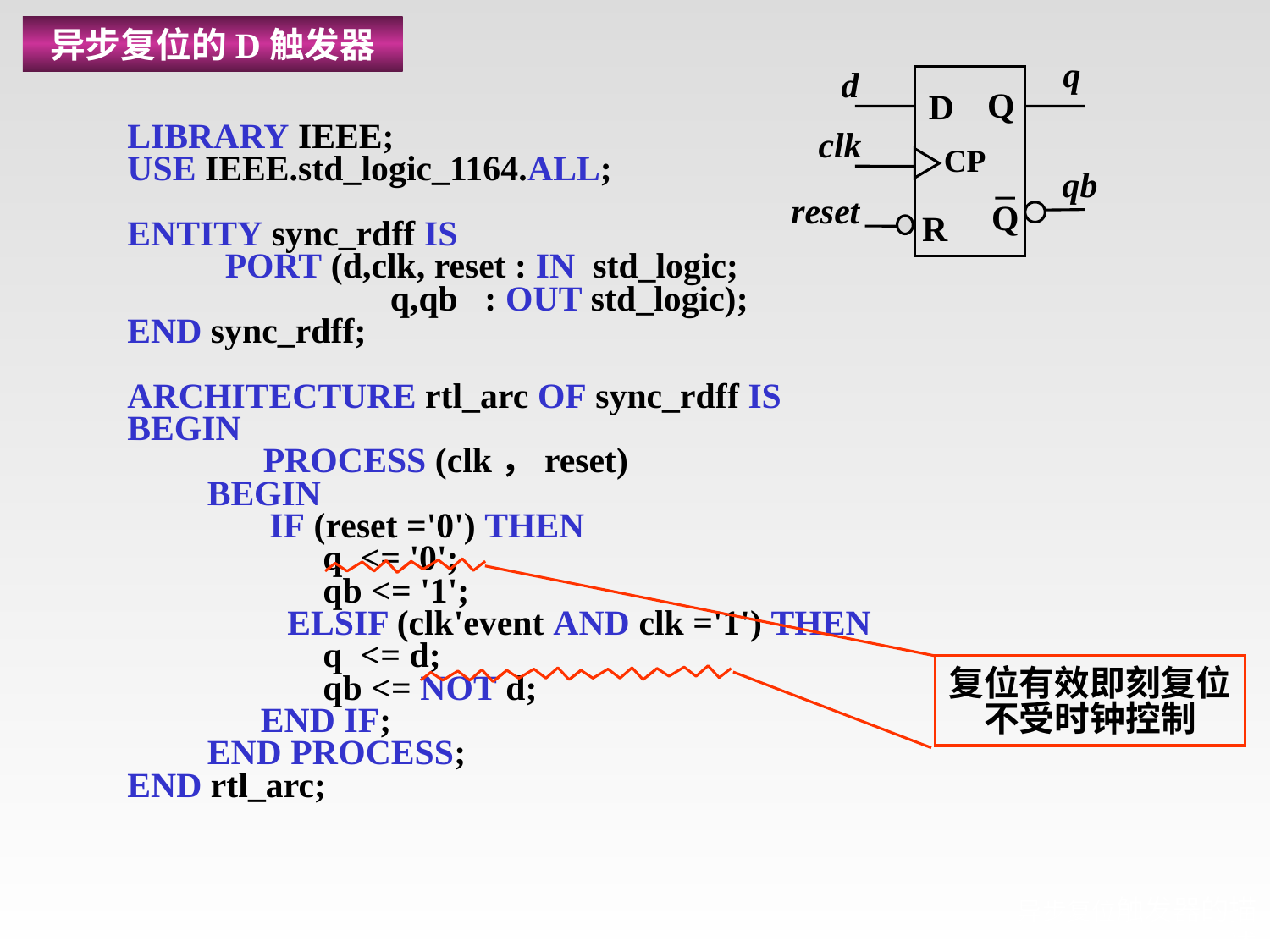

异步复位的D触发器

LIBRARY IEEE;
USE IEEE.std_logic_1164.ALL;

ENTITY sync_rdff IS
           PORT (d,clk, reset : IN  std_logic;
		 q,qb   : OUT std_logic);
END sync_rdff;

ARCHITECTURE rtl_arc OF sync_rdff IS
BEGIN
	 PROCESS (clk，reset)
         BEGIN
                IF (reset ='0') THEN
                      q  <= '0';
                      qb <= '1';
                  ELSIF (clk'event AND clk ='1') THEN
                      q  <= d;
                      qb <= NOT d;
               END IF;
         END PROCESS;
END rtl_arc;
q
d

Q
D

clk
CP

qb

Q

reset
R

复位有效即刻复位不受时钟控制

# 异步复位触发器的描述